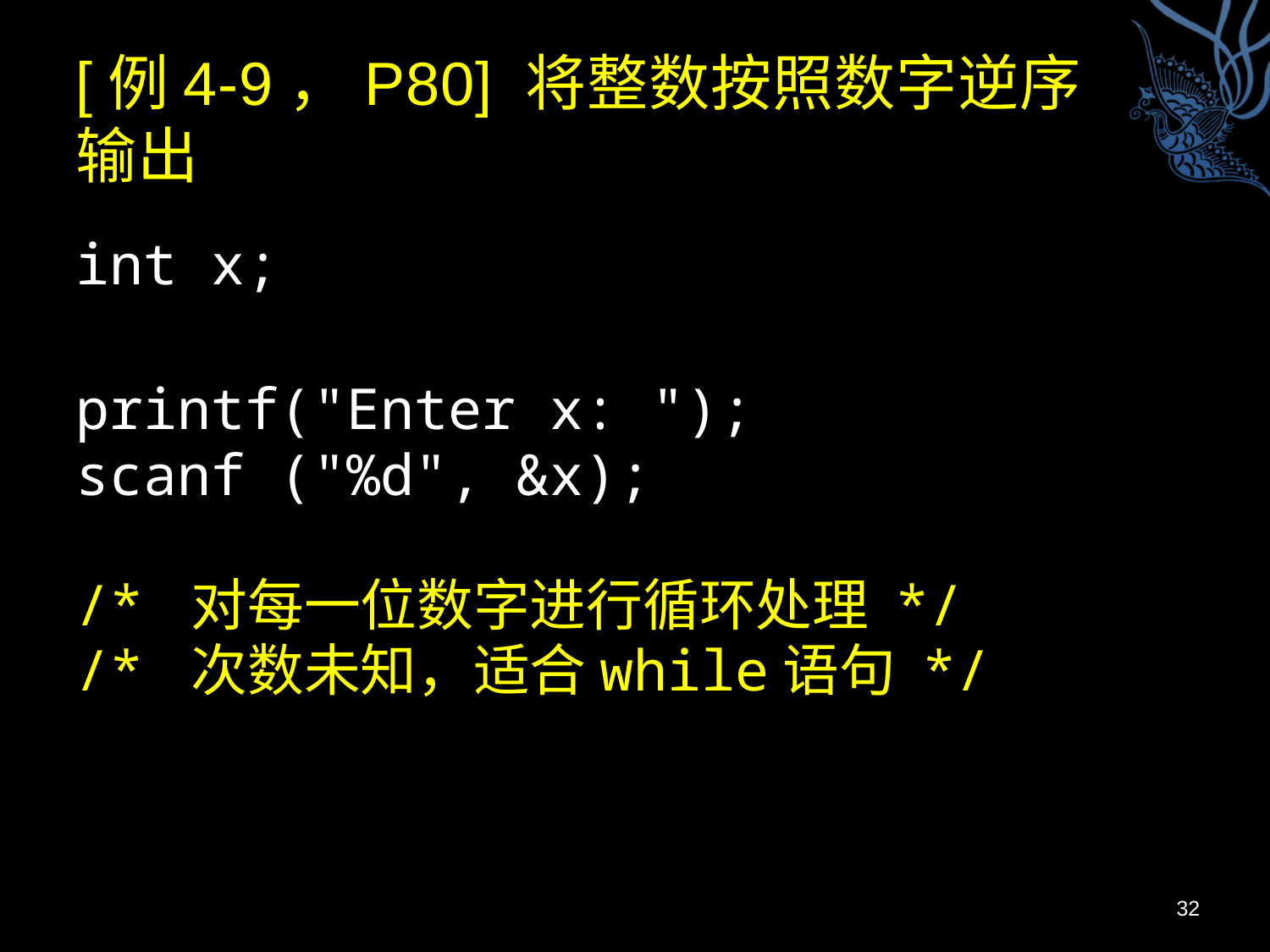

# [例4-9，P80] 将整数按照数字逆序输出
int x;

printf("Enter x: ");
scanf ("%d", &x);

/* 对每一位数字进行循环处理 */
/* 次数未知，适合while语句 */

32